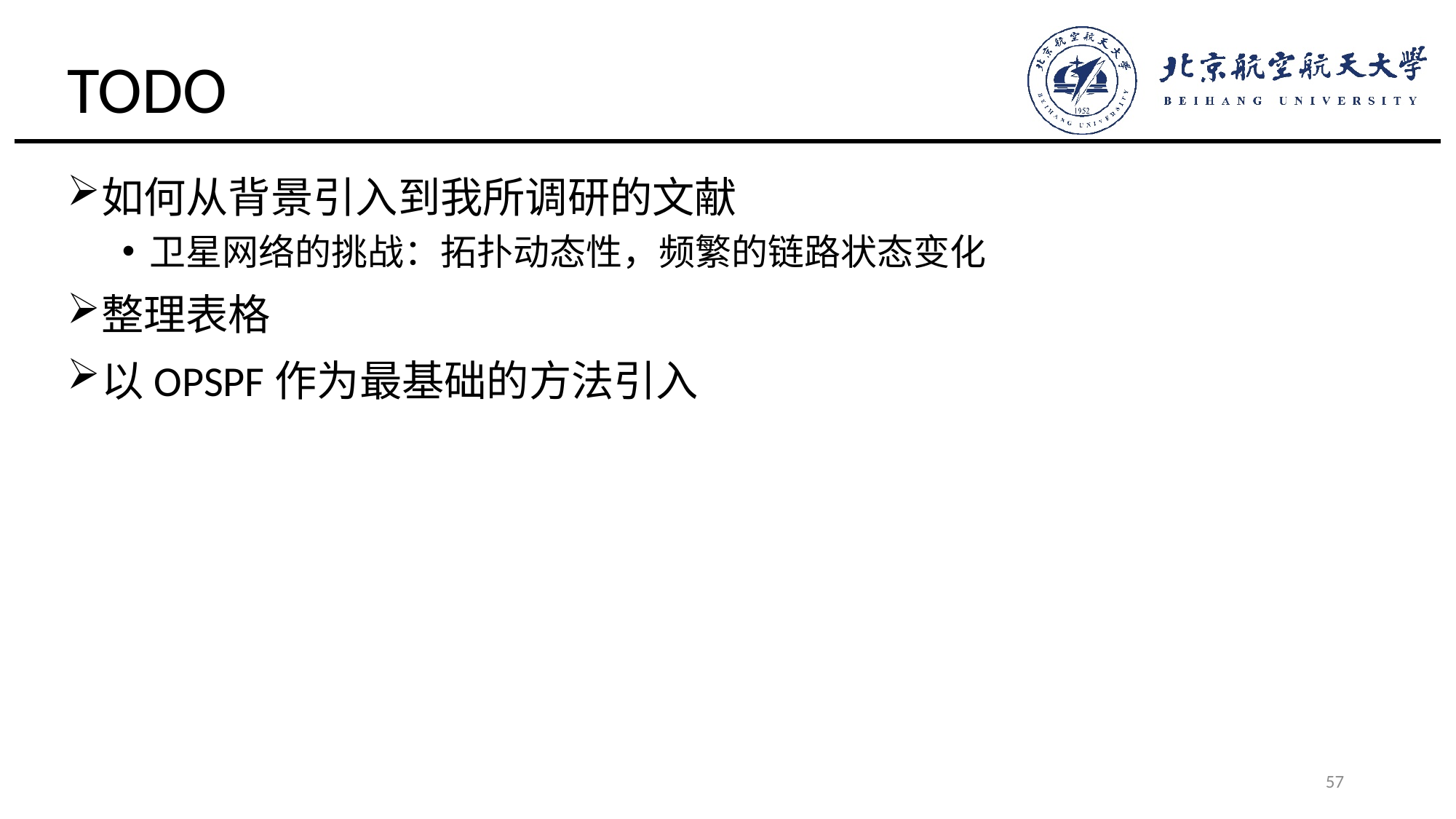

# TODO
如何从背景引入到我所调研的文献
卫星网络的挑战：拓扑动态性，频繁的链路状态变化
整理表格
以OPSPF作为最基础的方法引入
57